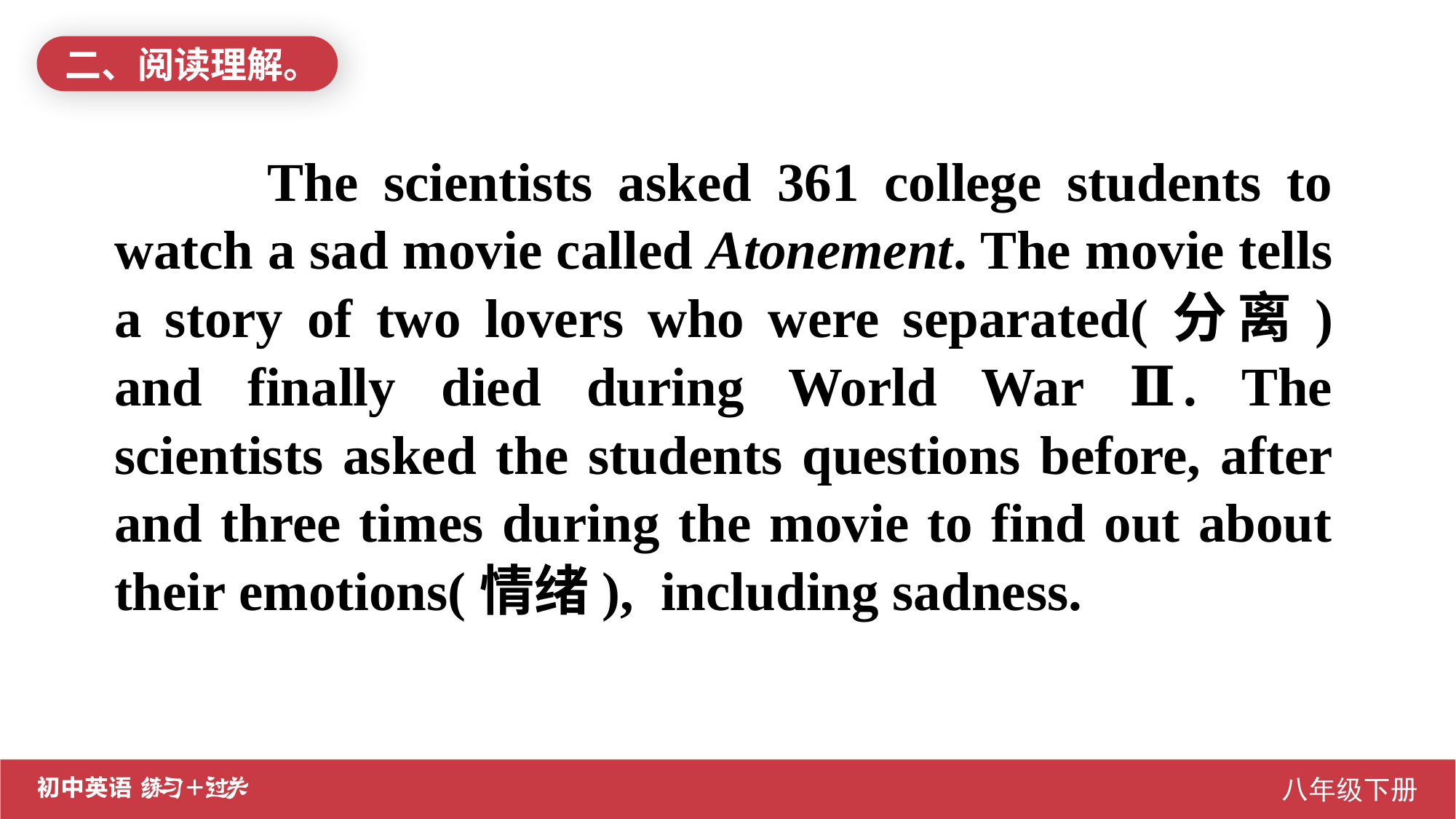

二、阅读理解。
      The scientists asked 361 college students to watch a sad movie called Atonement. The movie tells a story of two lovers who were separated(分离) and finally died during World War Ⅱ. The scientists asked the students questions before, after and three times during the movie to find out about their emotions(情绪),  including sadness.